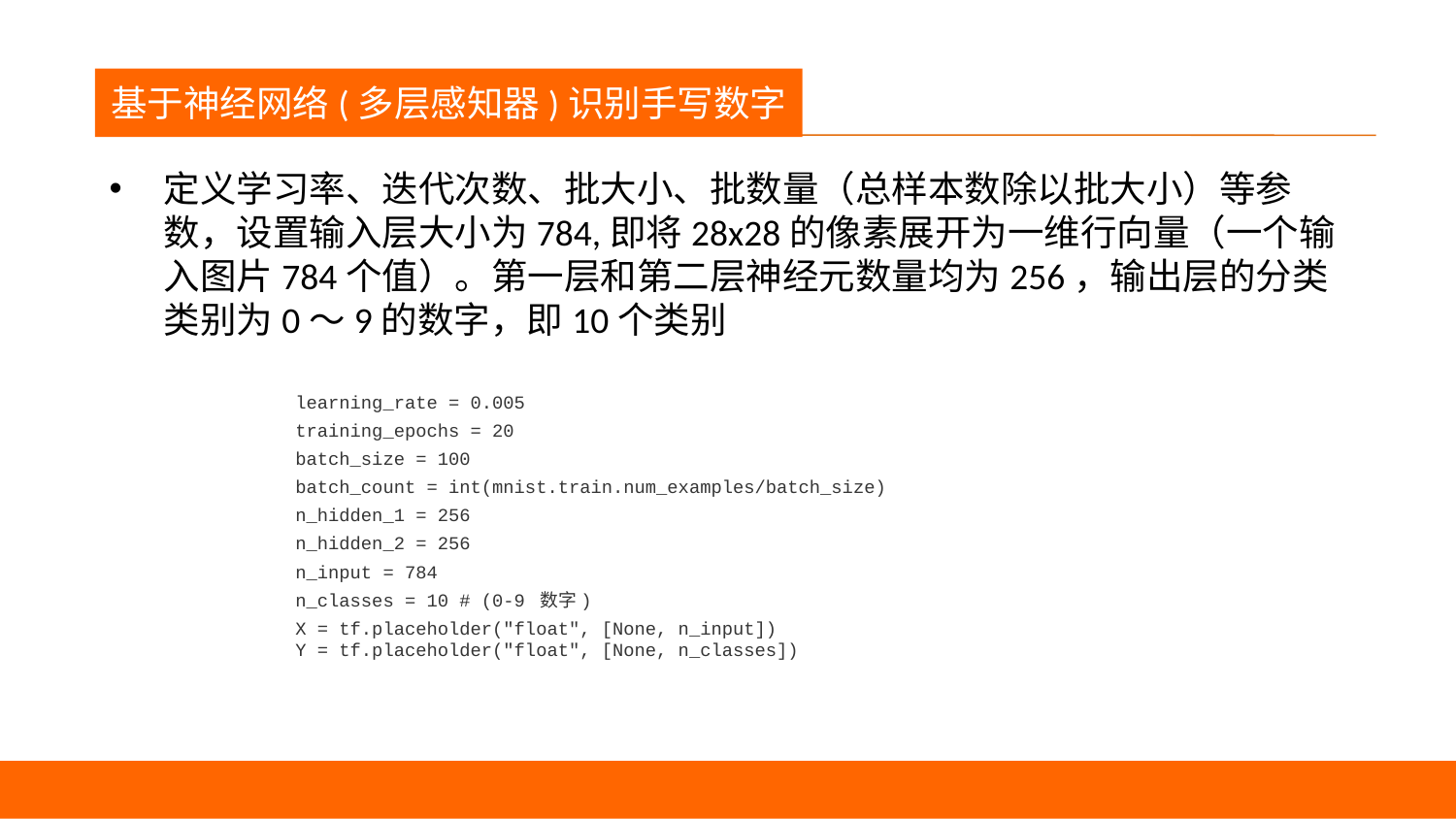

议程
基于神经网络(多层感知器)识别手写数字

定义学习率、迭代次数、批大小、批数量（总样本数除以批大小）等参数，设置输入层大小为784,即将28x28的像素展开为一维行向量（一个输入图片784个值）。第一层和第二层神经元数量均为256，输出层的分类类别为0〜9的数字，即10个类别
learning_rate = 0.005
training_epochs = 20
batch_size = 100
batch_count = int(mnist.train.num_examples/batch_size)
n_hidden_1 = 256
n_hidden_2 = 256
n_input = 784
n_classes = 10 # (0-9 数字)
X = tf.placeholder("float", [None, n_input])
Y = tf.placeholder("float", [None, n_classes])